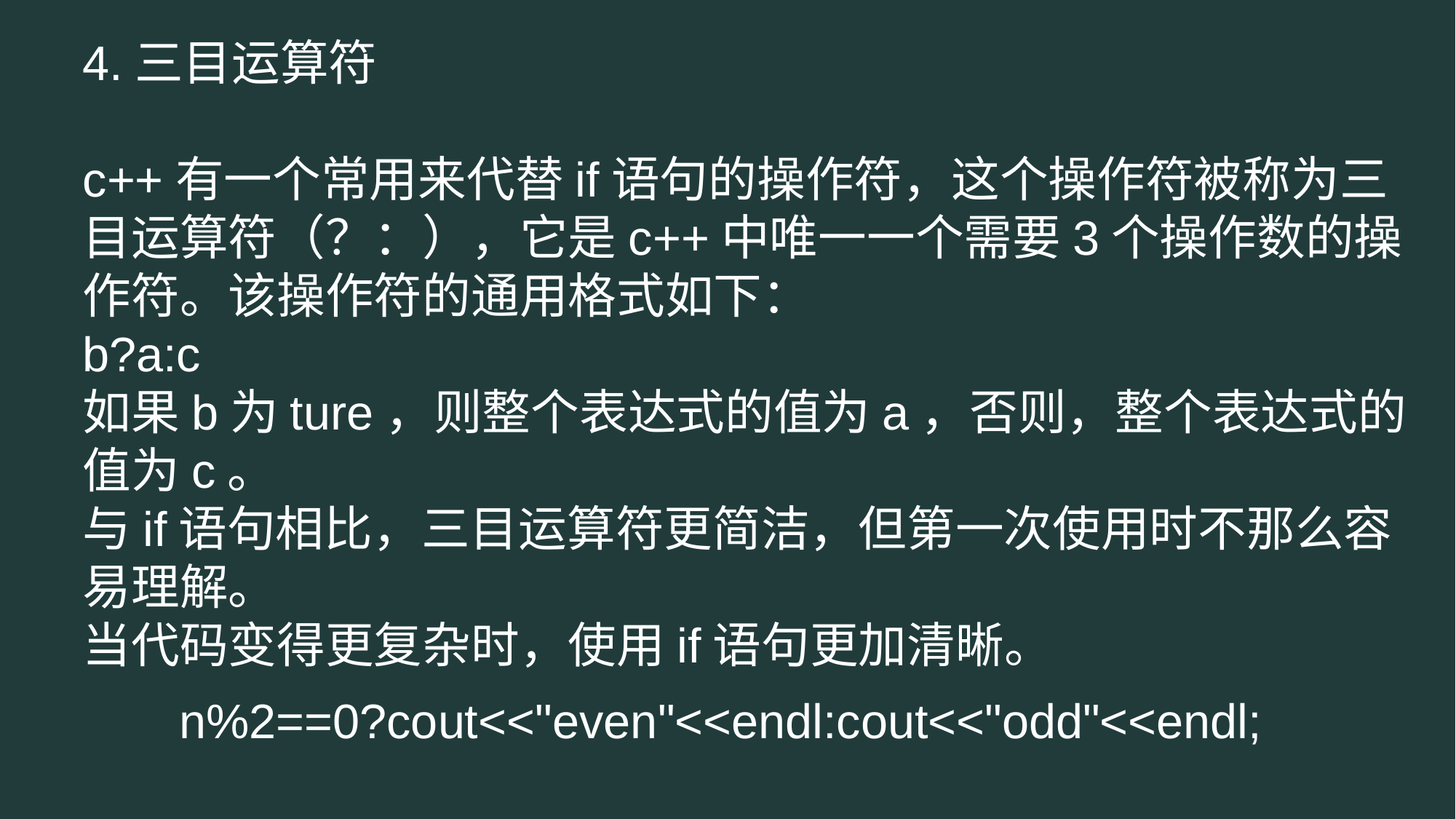

4.三目运算符

c++有一个常用来代替if语句的操作符，这个操作符被称为三目运算符（？：），它是c++中唯一一个需要3个操作数的操作符。该操作符的通用格式如下：
b?a:c
如果b为ture，则整个表达式的值为a，否则，整个表达式的值为c。
与if语句相比，三目运算符更简洁，但第一次使用时不那么容易理解。
当代码变得更复杂时，使用if语句更加清晰。
n%2==0?cout<<"even"<<endl:cout<<"odd"<<endl;